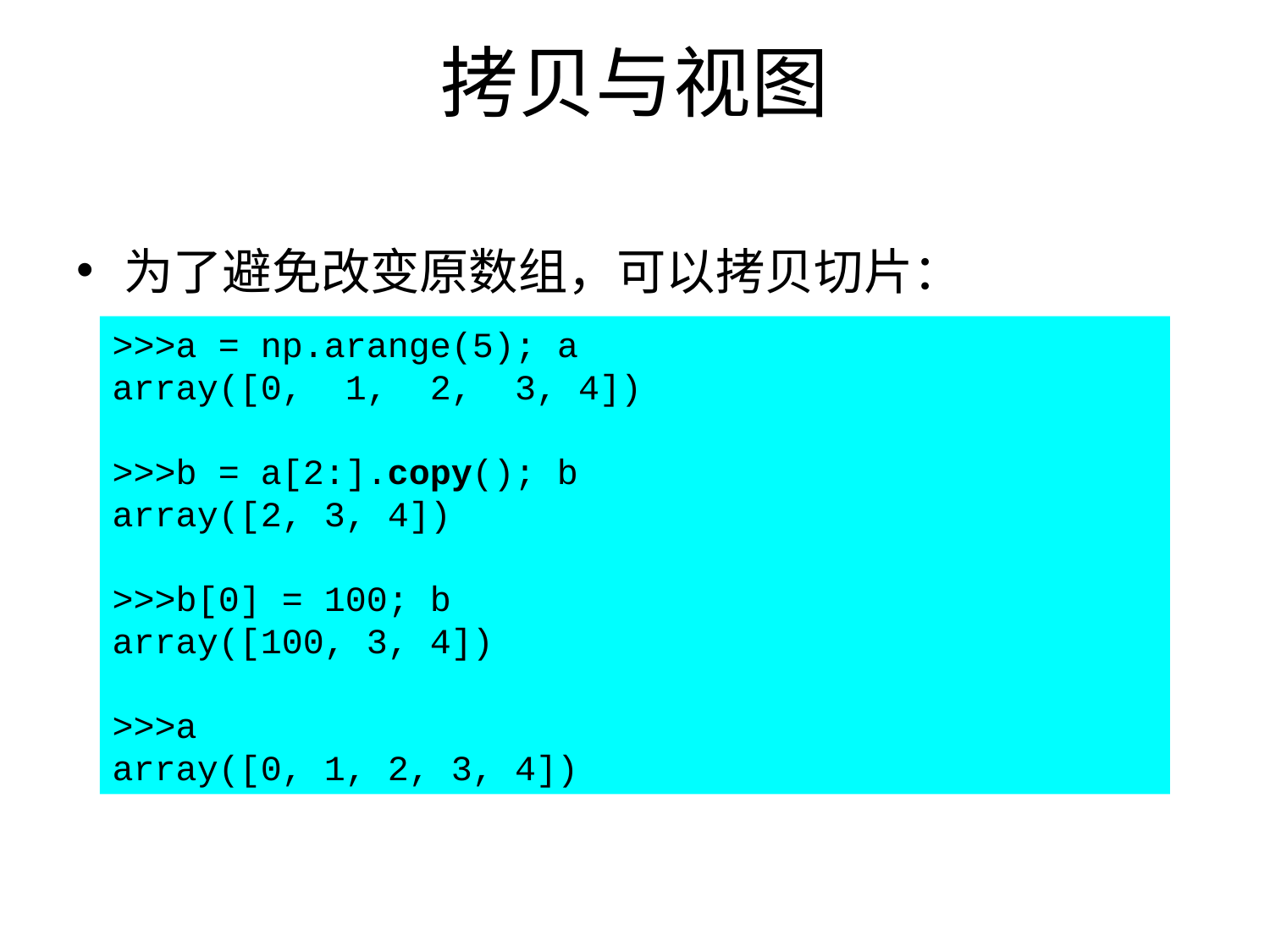

# 拷贝与视图
为了避免改变原数组，可以拷贝切片：
>>>a = np.arange(5); a
array([0,  1,  2,  3, 4])

>>>b = a[2:].copy(); b
array([2, 3, 4])

>>>b[0] = 100; b
array([100, 3, 4])

>>>a
array([0, 1, 2, 3, 4])